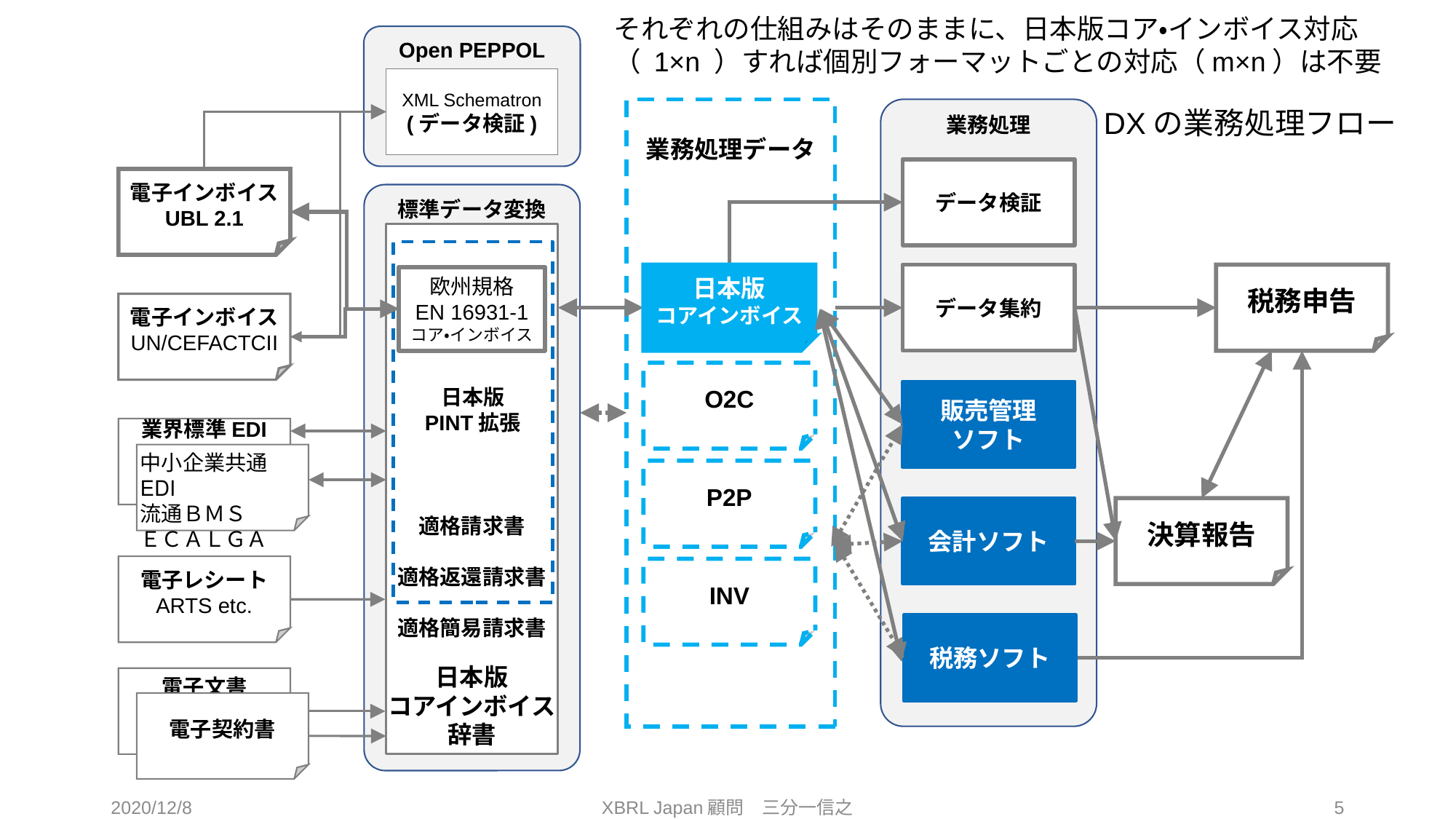

それぞれの仕組みはそのままに、日本版コア・インボイス対応（ 1×n ）すれば個別フォーマットごとの対応（m×n）は不要
Open PEPPOL
XML Schematron
(データ検証)
DXの業務処理フロー

業務処理データ
業務処理
データ検証
電子インボイス
UBL 2.1
標準データ変換
適格請求書

適格返還請求書

適格簡易請求書

日本版
コアインボイス
辞書
日本版
PINT拡張

日本版
コアインボイス
データ集約
税務申告
欧州規格
EN 16931-1
コア・インボイス
電子インボイス
UN/CEFACTCII
O2C
販売管理
ソフト
業界標準EDI

中小企業共通EDI
流通ＢＭＳ
ＥＣＡＬＧＡ

P2P
会計ソフト
決算報告
電子レシート
ARTS etc.
INV
税務ソフト
電子文書
電子契約書
2020/12/8
XBRL Japan顧問　三分一信之
5